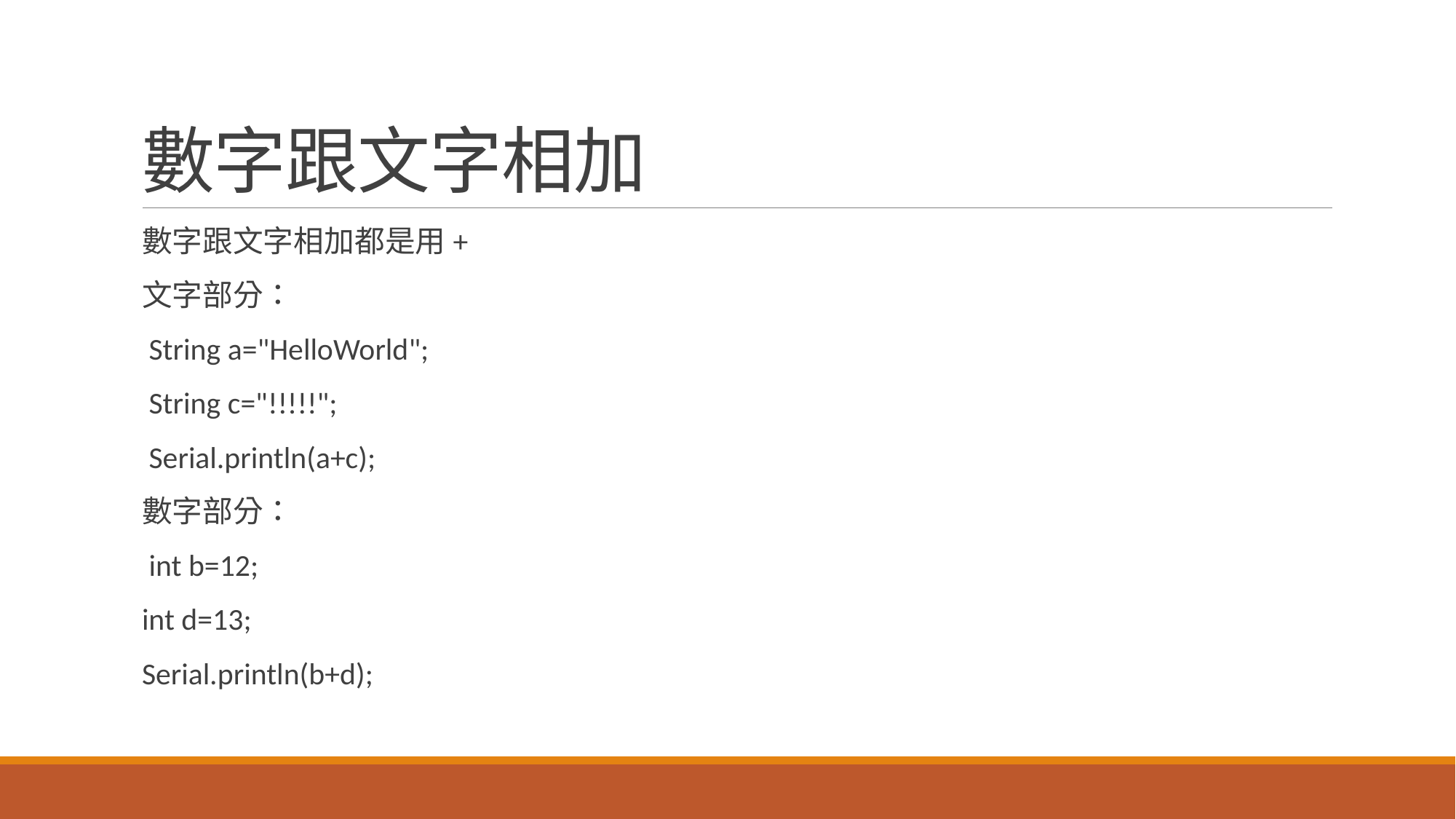

# 數字跟文字相加
數字跟文字相加都是用+
文字部分：
 String a="HelloWorld";
 String c="!!!!!";
 Serial.println(a+c);
數字部分：
 int b=12;
int d=13;
Serial.println(b+d);